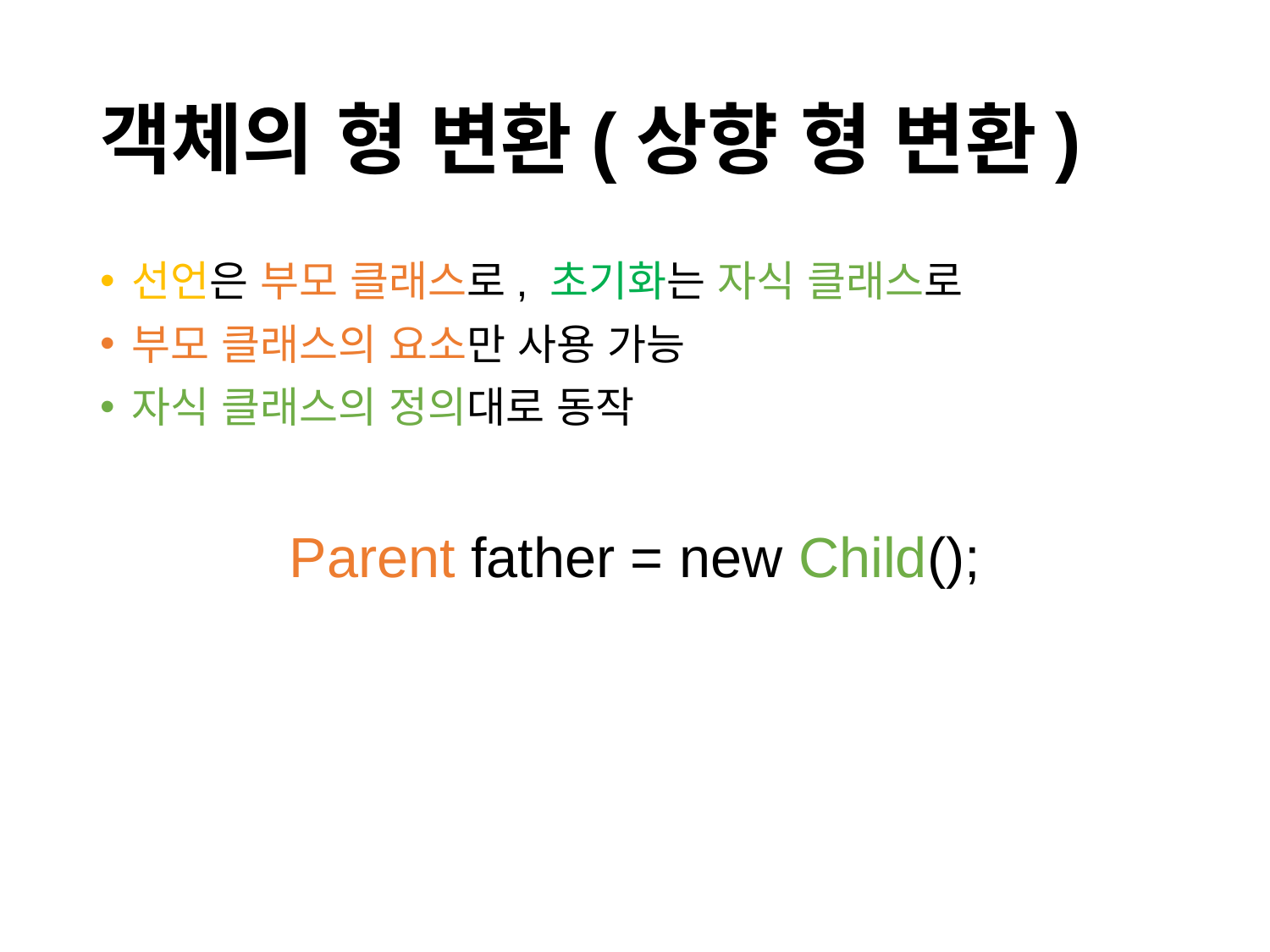

# 객체의 형 변환(상향 형 변환)
선언은 부모 클래스로, 초기화는 자식 클래스로
부모 클래스의 요소만 사용 가능
자식 클래스의 정의대로 동작
Parent father = new Child();